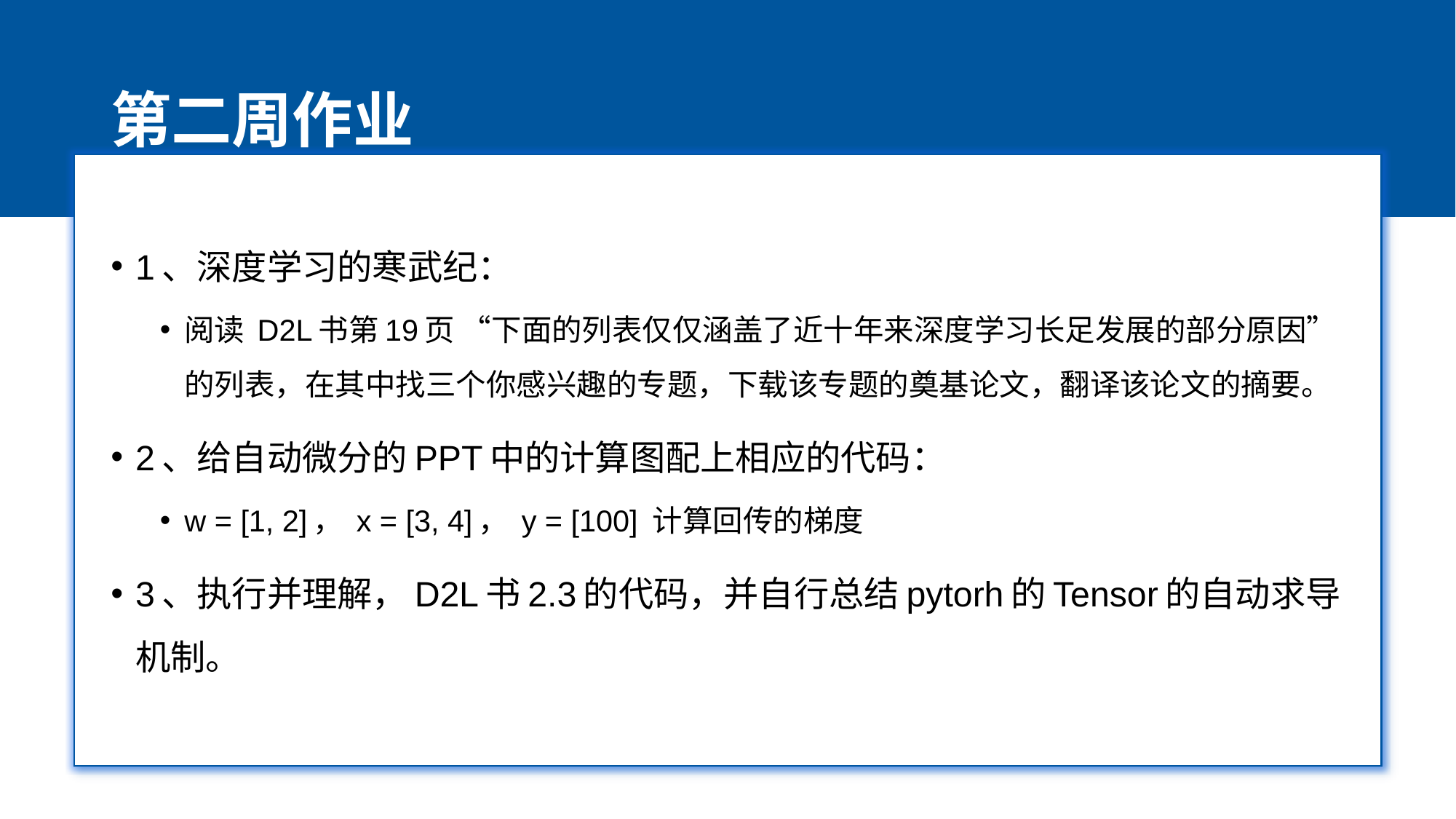

# 第二周作业
1、深度学习的寒武纪：
阅读 D2L书第19页 “下面的列表仅仅涵盖了近十年来深度学习长足发展的部分原因”的列表，在其中找三个你感兴趣的专题，下载该专题的奠基论文，翻译该论文的摘要。
2、给自动微分的PPT中的计算图配上相应的代码：
w = [1, 2]， x = [3, 4]， y = [100] 计算回传的梯度
3、执行并理解，D2L书2.3的代码，并自行总结pytorh的Tensor的自动求导机制。